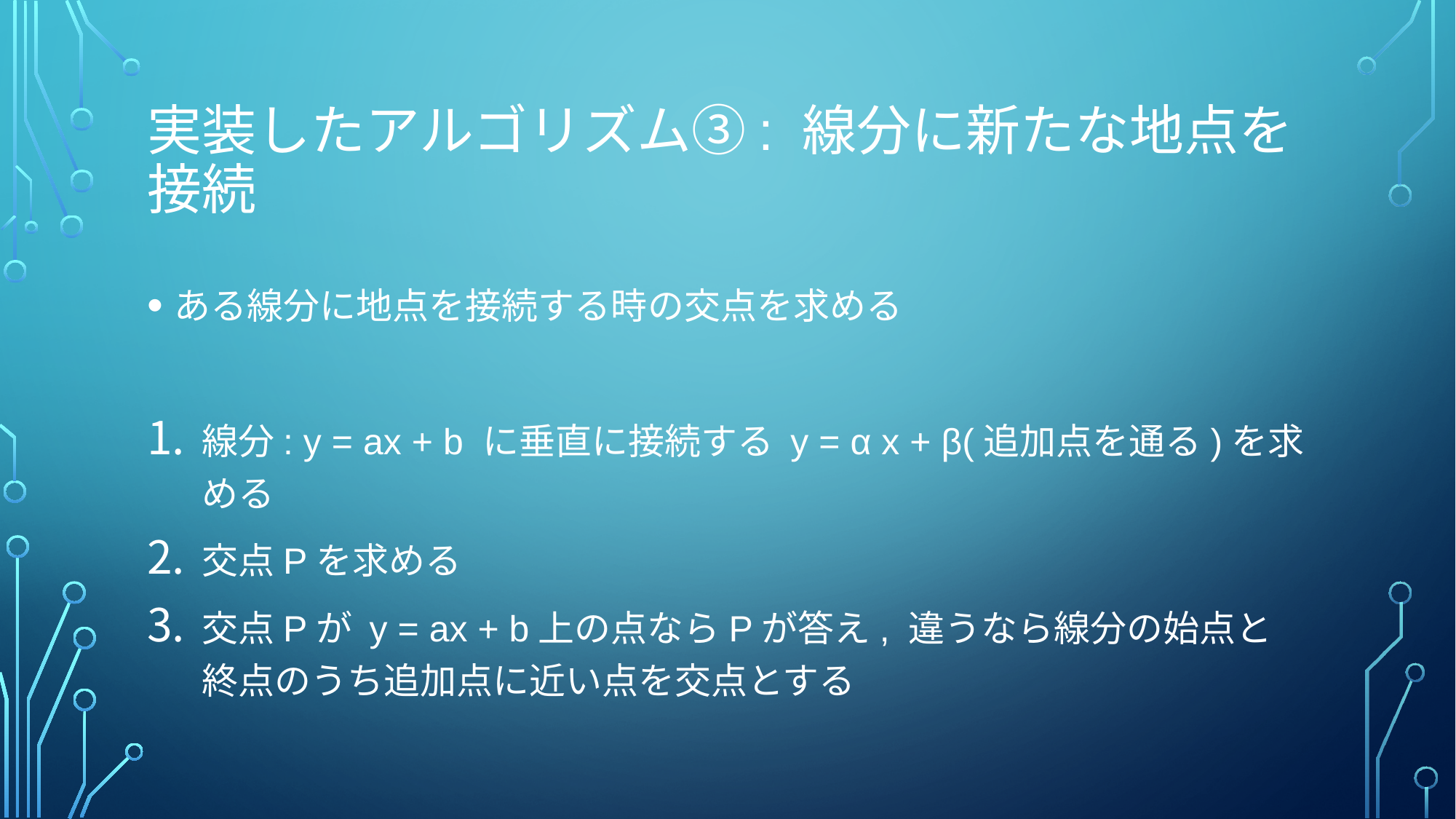

# 実装したアルゴリズム③: 線分に新たな地点を接続
ある線分に地点を接続する時の交点を求める

線分: y = ax + b に垂直に接続する y = α x + β(追加点を通る)を求める
交点Pを求める
交点Pが y = ax + b上の点ならPが答え, 違うなら線分の始点と終点のうち追加点に近い点を交点とする